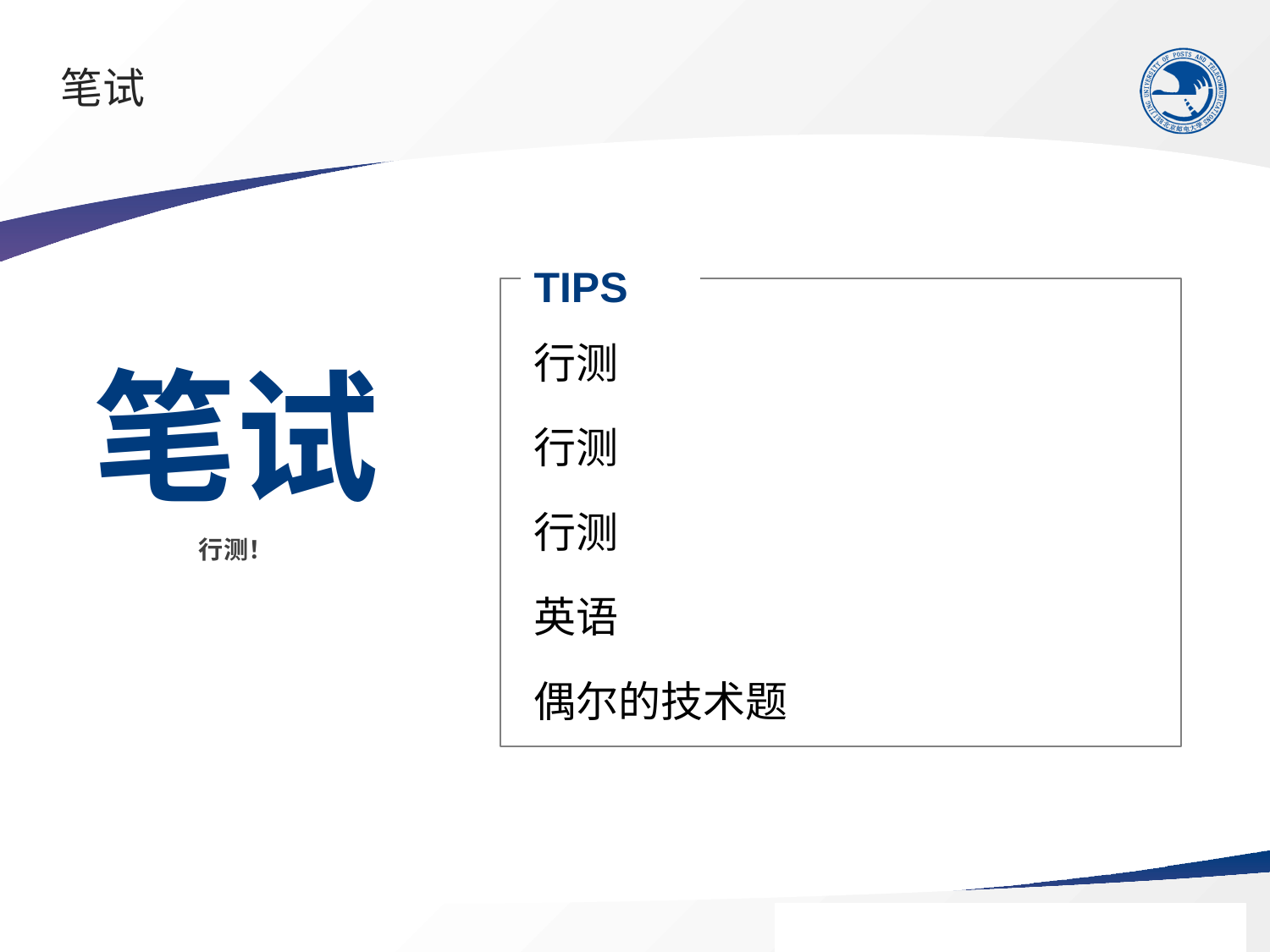

# 笔试
TIPS
行测
行测
行测
英语
偶尔的技术题

笔试
行测！